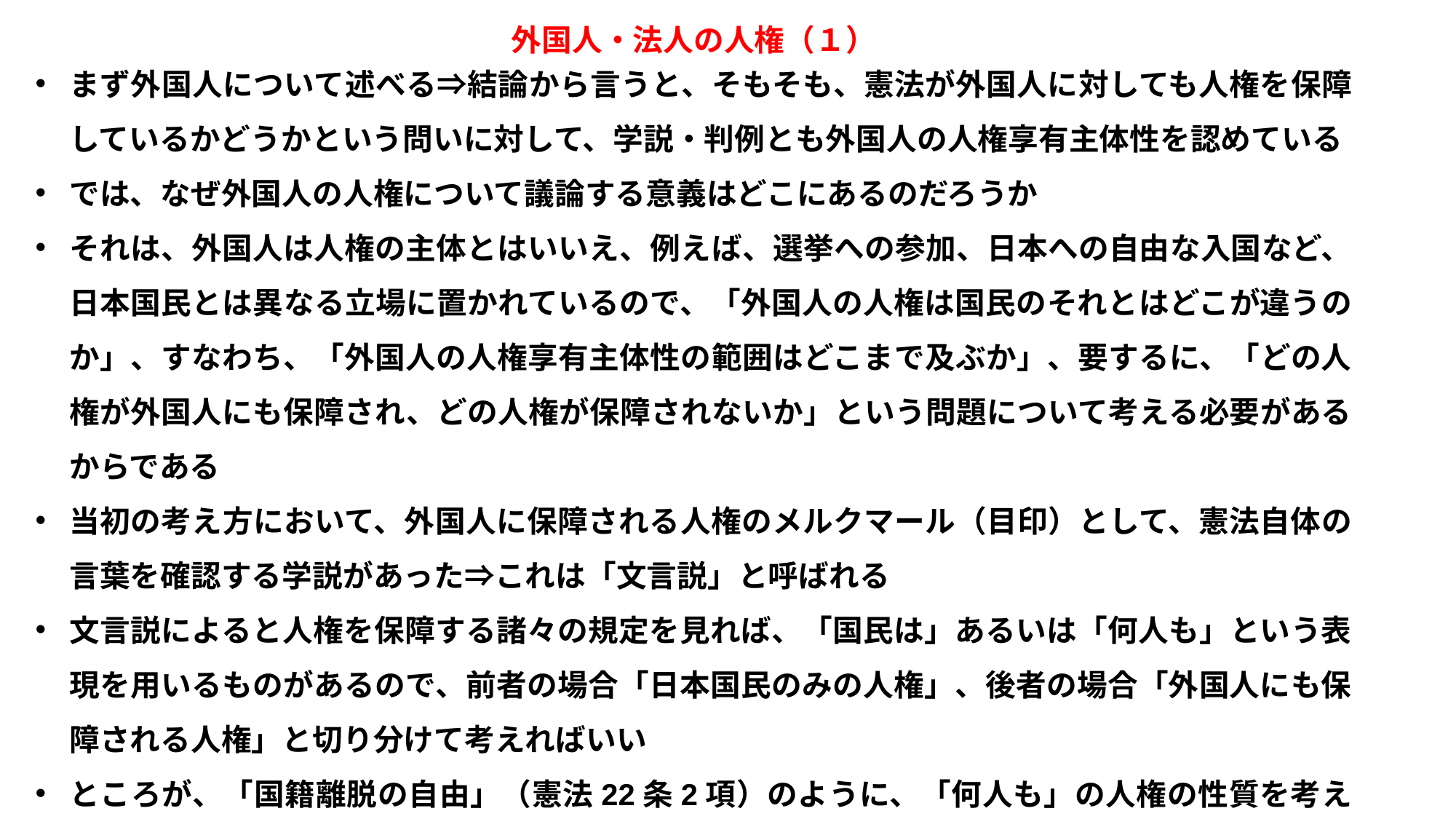

外国人・法人の人権（１）
まず外国人について述べる⇒結論から言うと、そもそも、憲法が外国人に対しても人権を保障しているかどうかという問いに対して、学説・判例とも外国人の人権享有主体性を認めている
では、なぜ外国人の人権について議論する意義はどこにあるのだろうか
それは、外国人は人権の主体とはいいえ、例えば、選挙への参加、日本への自由な入国など、日本国民とは異なる立場に置かれているので、「外国人の人権は国民のそれとはどこが違うのか」、すなわち、「外国人の人権享有主体性の範囲はどこまで及ぶか」、要するに、「どの人権が外国人にも保障され、どの人権が保障されないか」という問題について考える必要があるからである
当初の考え方において、外国人に保障される人権のメルクマール（目印）として、憲法自体の言葉を確認する学説があった⇒これは「文言説」と呼ばれる
文言説によると人権を保障する諸々の規定を見れば、「国民は」あるいは「何人も」という表現を用いるものがあるので、前者の場合「日本国民のみの人権」、後者の場合「外国人にも保障される人権」と切り分けて考えればいい
ところが、「国籍離脱の自由」（憲法22条2項）のように、「何人も」の人権の性質を考えれば、これを外国人のも保障するのは、違和感が生じる